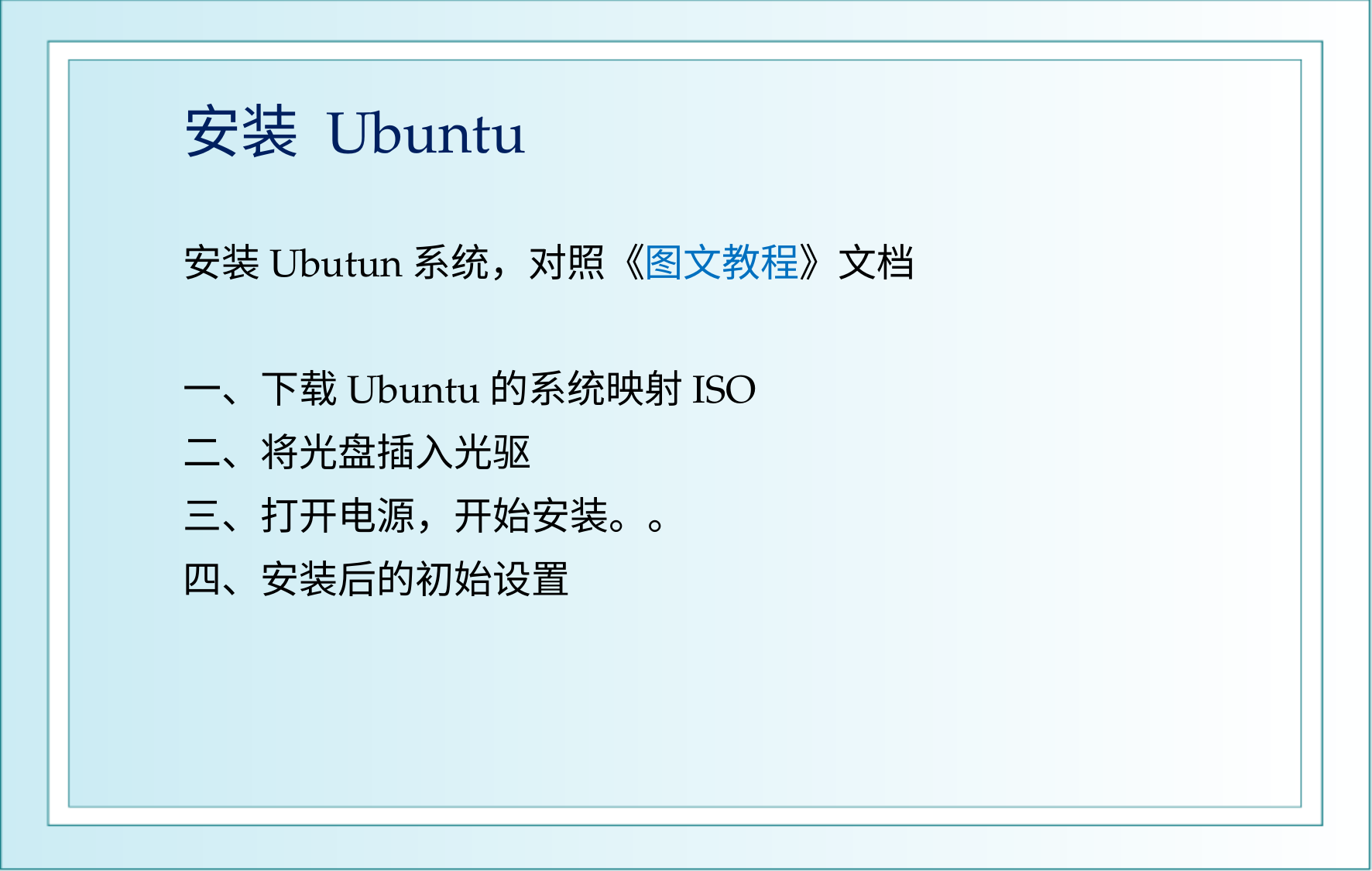

# 安装 Ubuntu
安装Ubutun系统，对照《图文教程》文档

一、下载Ubuntu的系统映射ISO
二、将光盘插入光驱
三、打开电源，开始安装。。
四、安装后的初始设置